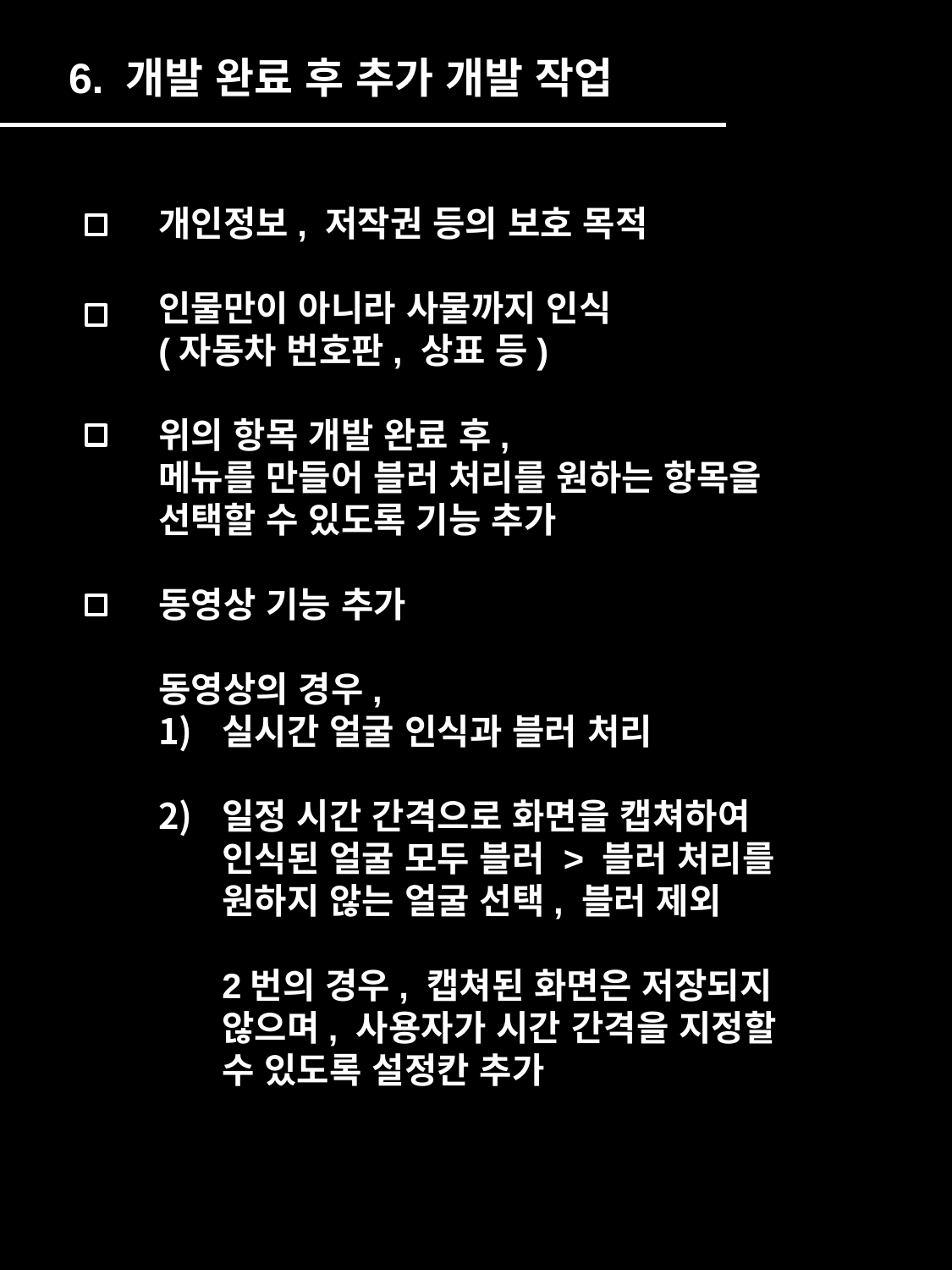

6. 개발 완료 후 추가 개발 작업
개인정보, 저작권 등의 보호 목적

인물만이 아니라 사물까지 인식
(자동차 번호판, 상표 등)

위의 항목 개발 완료 후,
메뉴를 만들어 블러 처리를 원하는 항목을 선택할 수 있도록 기능 추가

동영상 기능 추가

동영상의 경우,
실시간 얼굴 인식과 블러 처리

일정 시간 간격으로 화면을 캡쳐하여 인식된 얼굴 모두 블러 > 블러 처리를 원하지 않는 얼굴 선택, 블러 제외

	2번의 경우, 캡쳐된 화면은 저장되지 않으며, 사용자가 시간 간격을 지정할 수 있도록 설정칸 추가